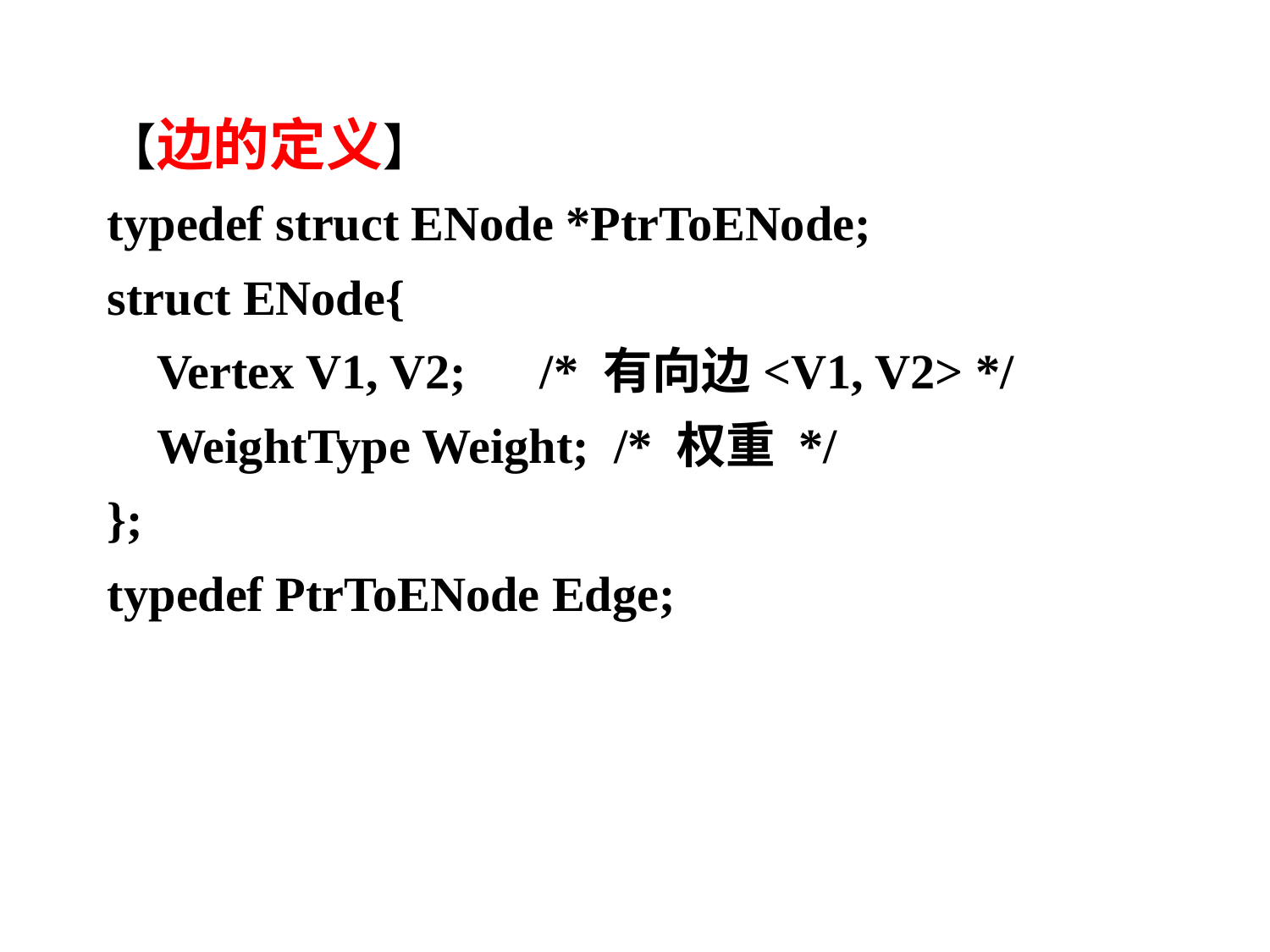

【边的定义】
typedef struct ENode *PtrToENode;
struct ENode{
    Vertex V1, V2;      /* 有向边<V1, V2> */
    WeightType Weight;  /* 权重 */
};
typedef PtrToENode Edge;